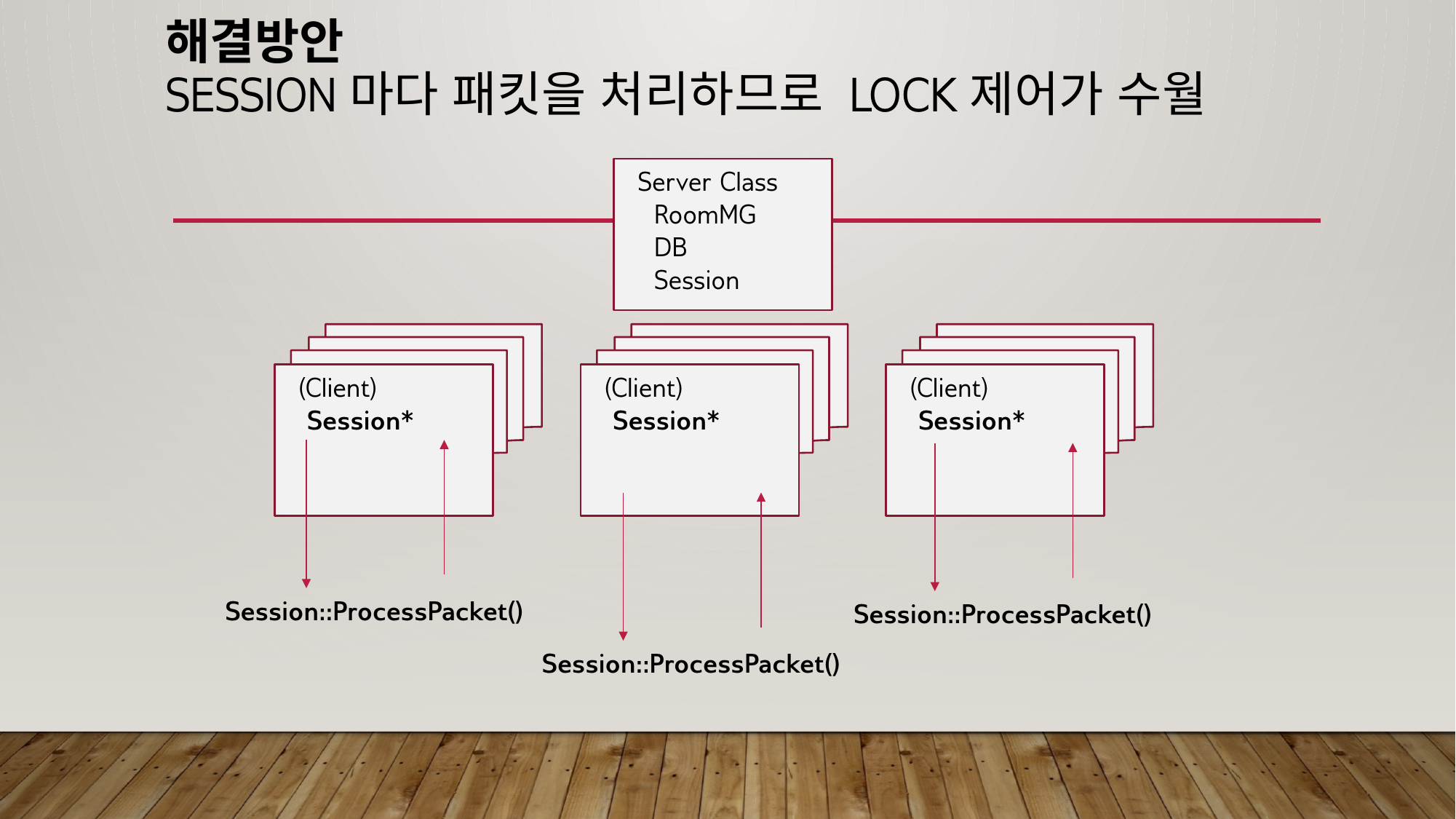

# 해결방안 session마다 패킷을 처리하므로 LOCK제어가 수월

Server Class
  RoomMG
  DB
  Session

(Client)
 Session*

(Client)
 Session*

(Client)
 Session*

Session::ProcessPacket()
Session::ProcessPacket()
Session::ProcessPacket()